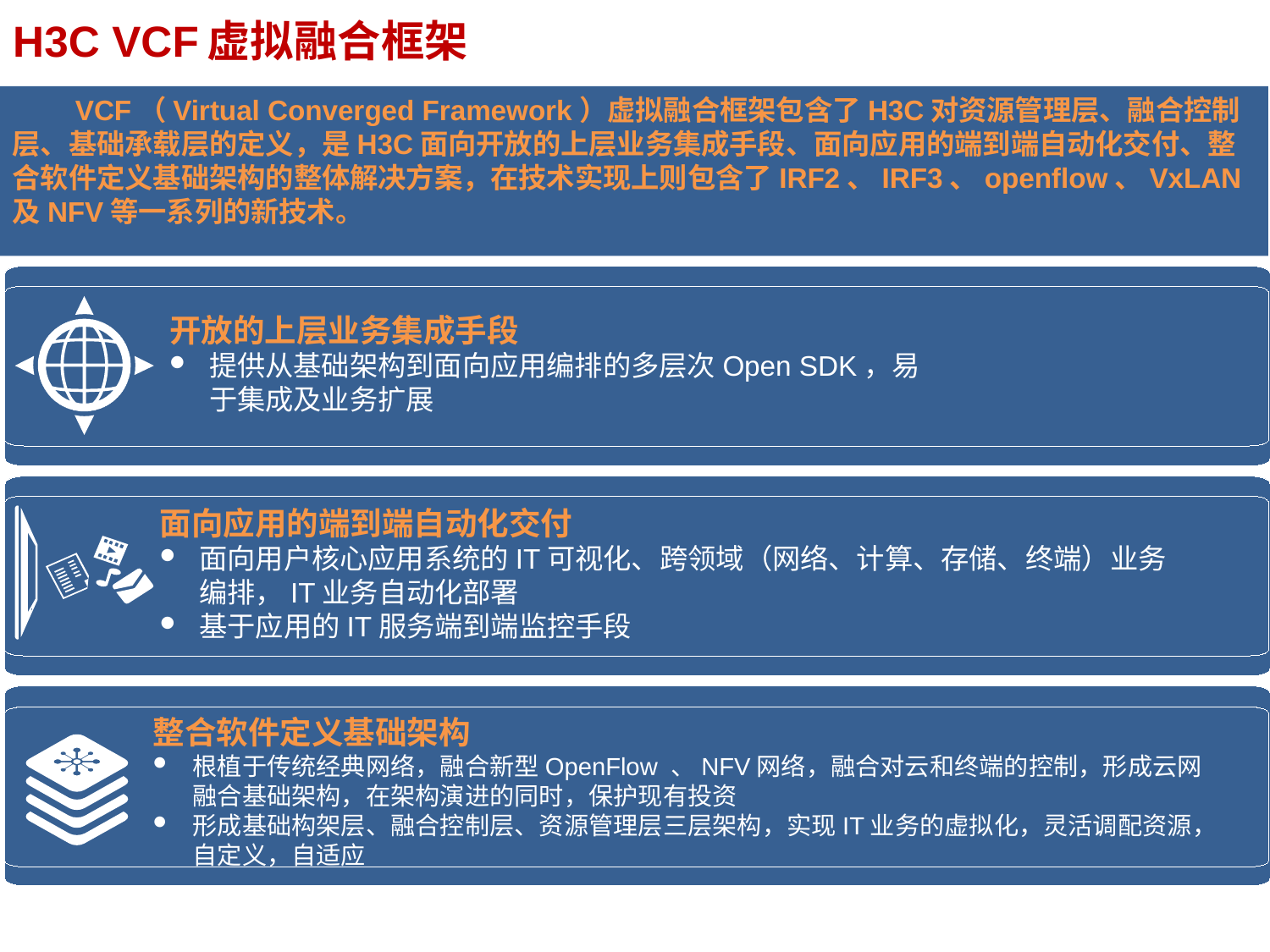

# H3C VCF虚拟融合框架
        VCF（Virtual Converged Framework）虚拟融合框架包含了H3C对资源管理层、融合控制层、基础承载层的定义，是H3C面向开放的上层业务集成手段、面向应用的端到端自动化交付、整合软件定义基础架构的整体解决方案，在技术实现上则包含了IRF2、IRF3、openflow、VxLAN及NFV等一系列的新技术。

开放的上层业务集成手段
提供从基础架构到面向应用编排的多层次Open SDK，易于集成及业务扩展

面向应用的端到端自动化交付
面向用户核心应用系统的IT可视化、跨领域（网络、计算、存储、终端）业务编排，IT业务自动化部署
基于应用的IT服务端到端监控手段

整合软件定义基础架构
根植于传统经典网络，融合新型OpenFlow 、NFV网络，融合对云和终端的控制，形成云网融合基础架构，在架构演进的同时，保护现有投资
形成基础构架层、融合控制层、资源管理层三层架构，实现IT业务的虚拟化，灵活调配资源，自定义，自适应